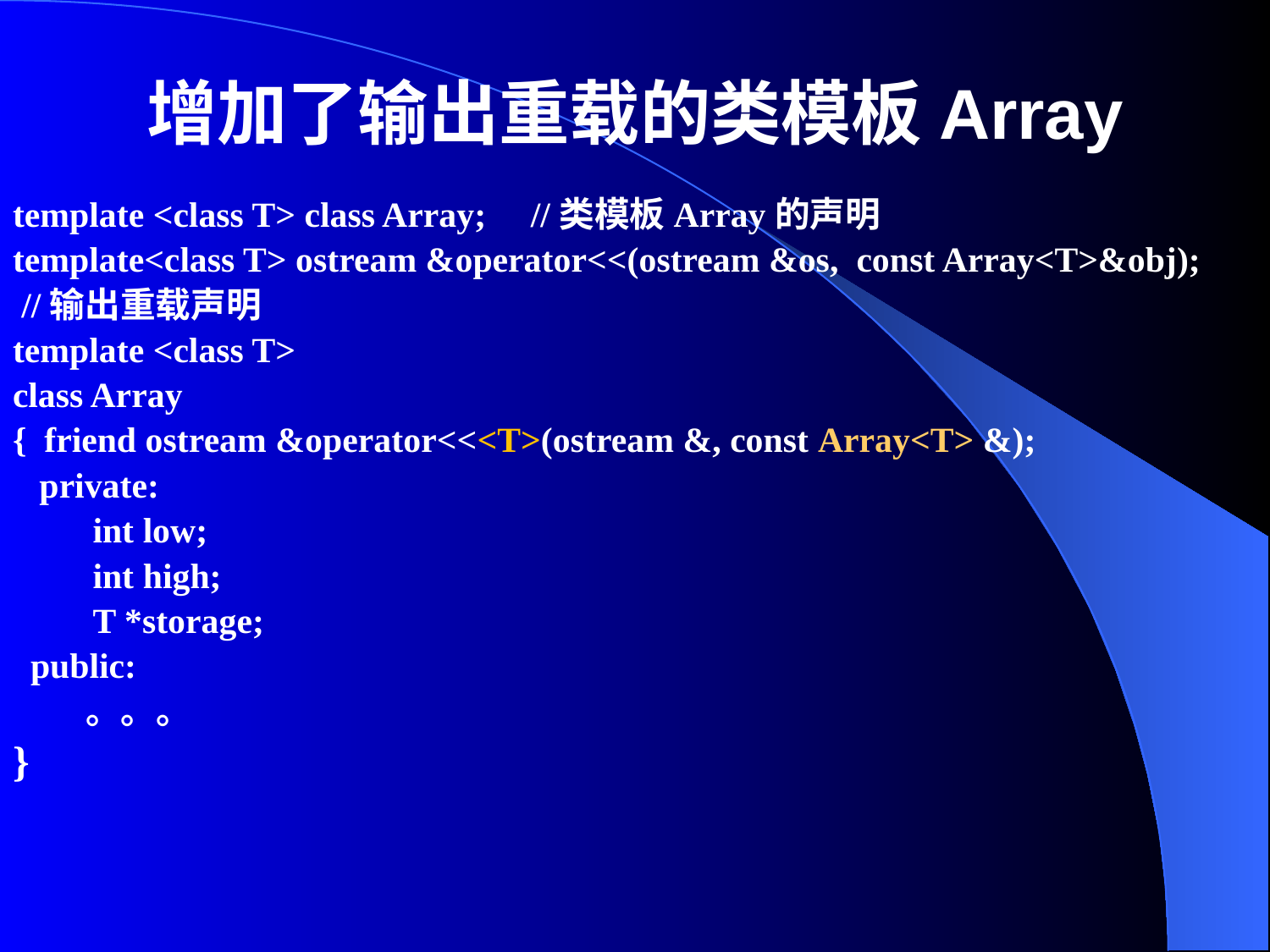

# 增加了输出重载的类模板Array
template <class T> class Array;     //类模板Array的声明
template<class T> ostream &operator<<(ostream &os,  const Array<T>&obj);
 //输出重载声明
template <class T>
class Array
{  friend ostream &operator<<<T>(ostream &, const Array<T> &);
   private:
         int low;
         int high;
         T *storage;
  public:
        。。。
}